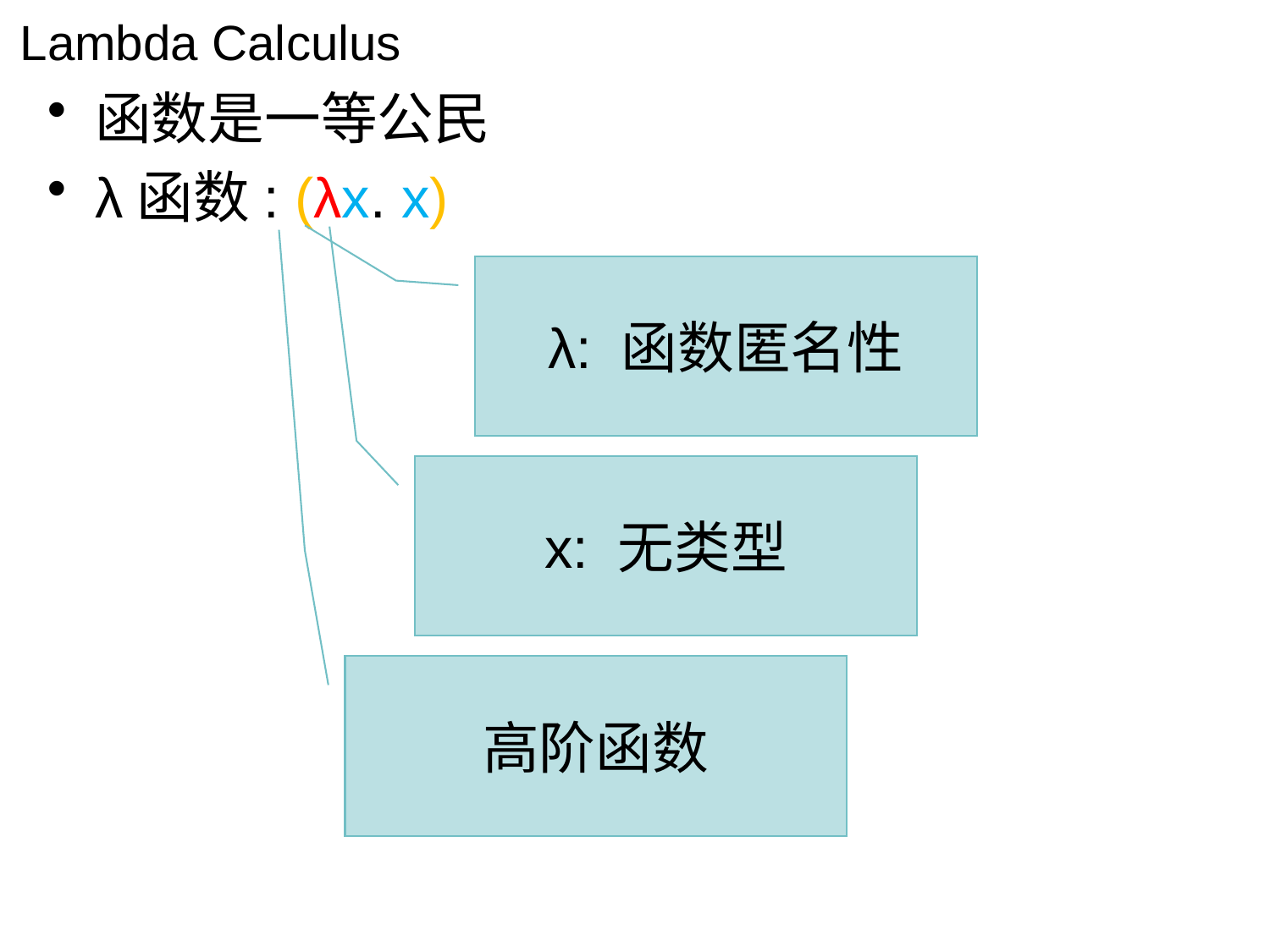

# Lambda Calculus
函数是一等公民
λ函数: (λx. x)

λ: 函数匿名性
x: 无类型
高阶函数